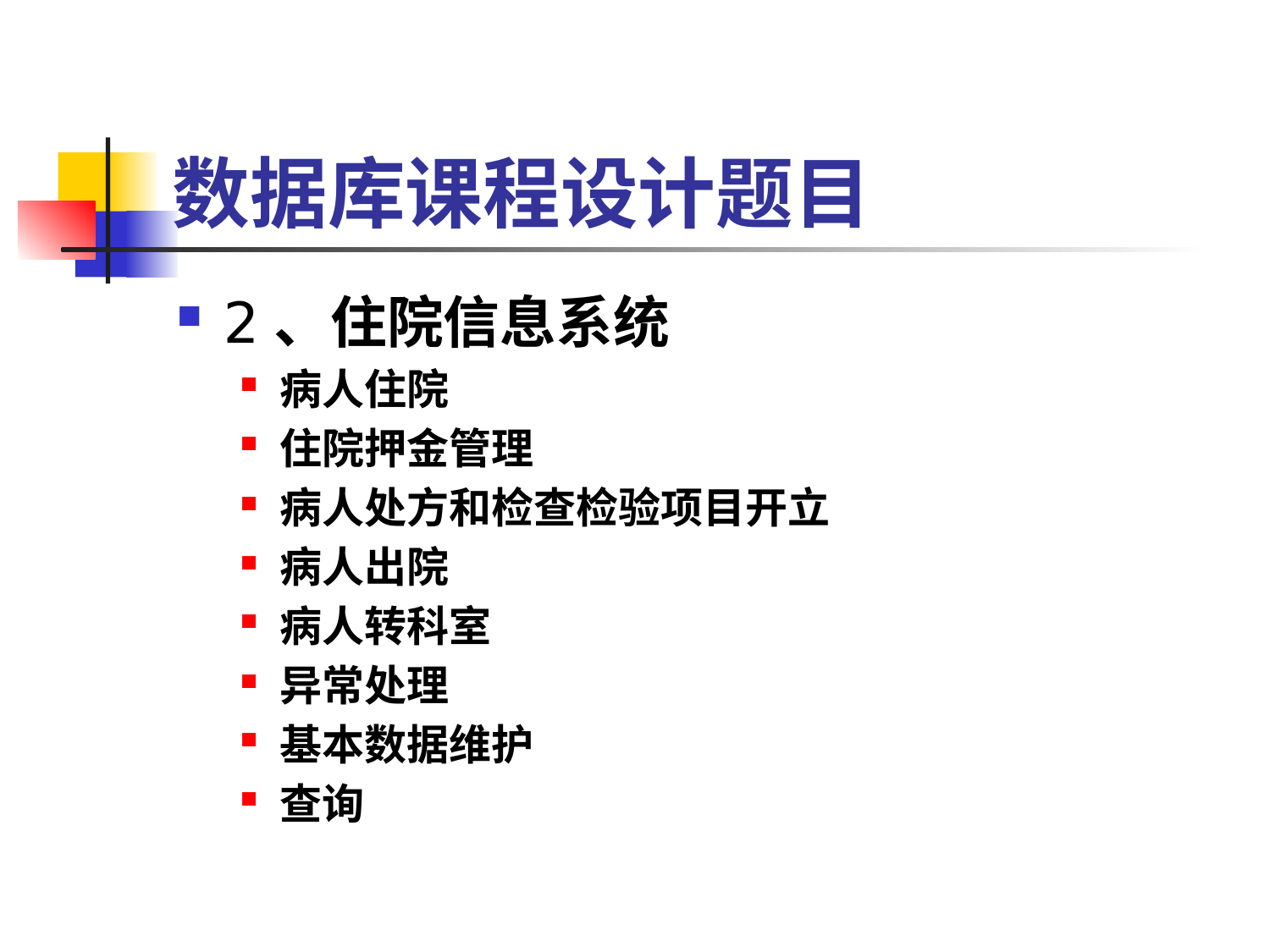

# 数据库课程设计题目
2、住院信息系统
病人住院
住院押金管理
病人处方和检查检验项目开立
病人出院
病人转科室
异常处理
基本数据维护
查询

10